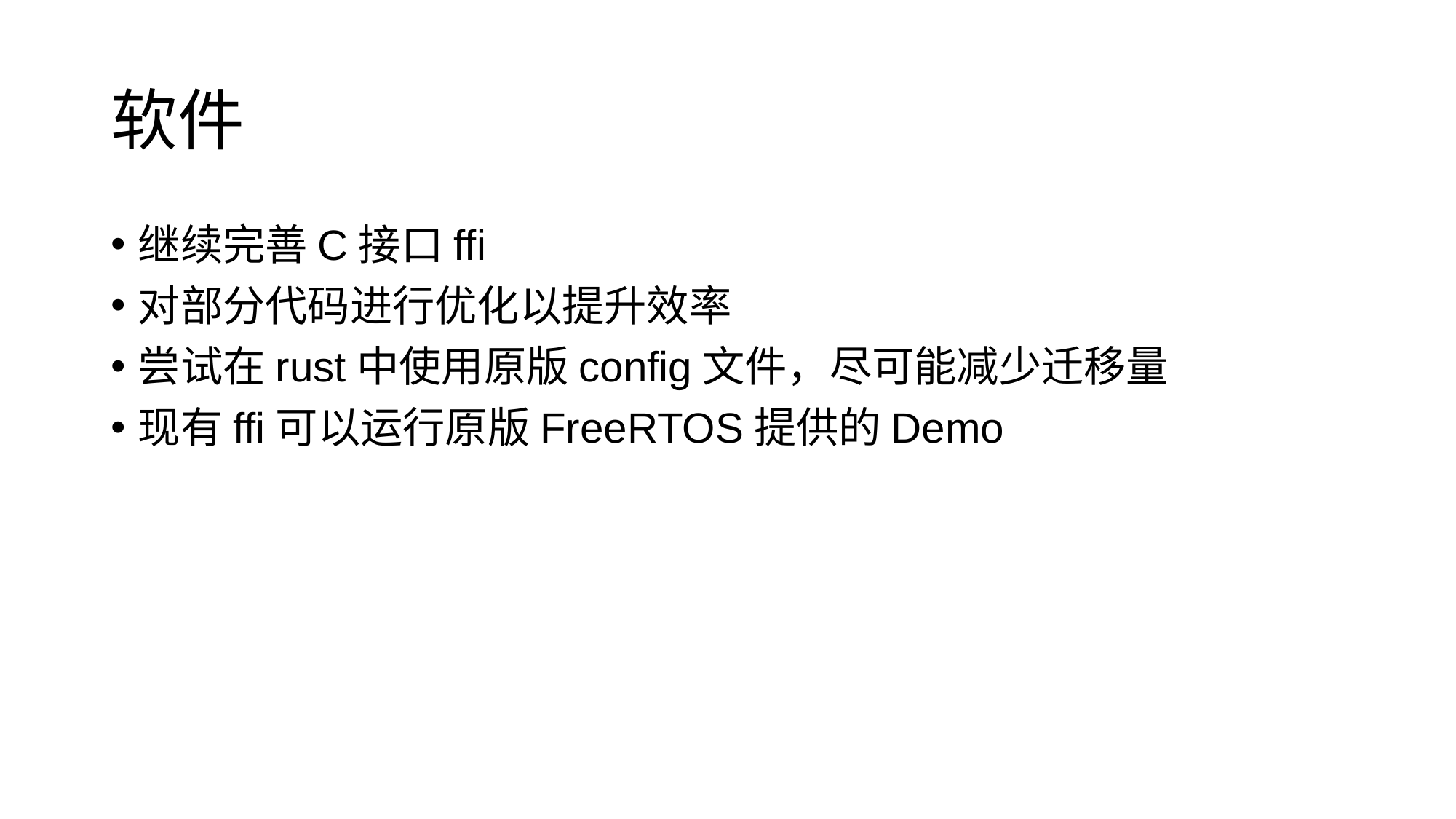

# 软件
继续完善C接口ffi
对部分代码进行优化以提升效率
尝试在rust中使用原版config文件，尽可能减少迁移量
现有ffi可以运行原版FreeRTOS提供的Demo